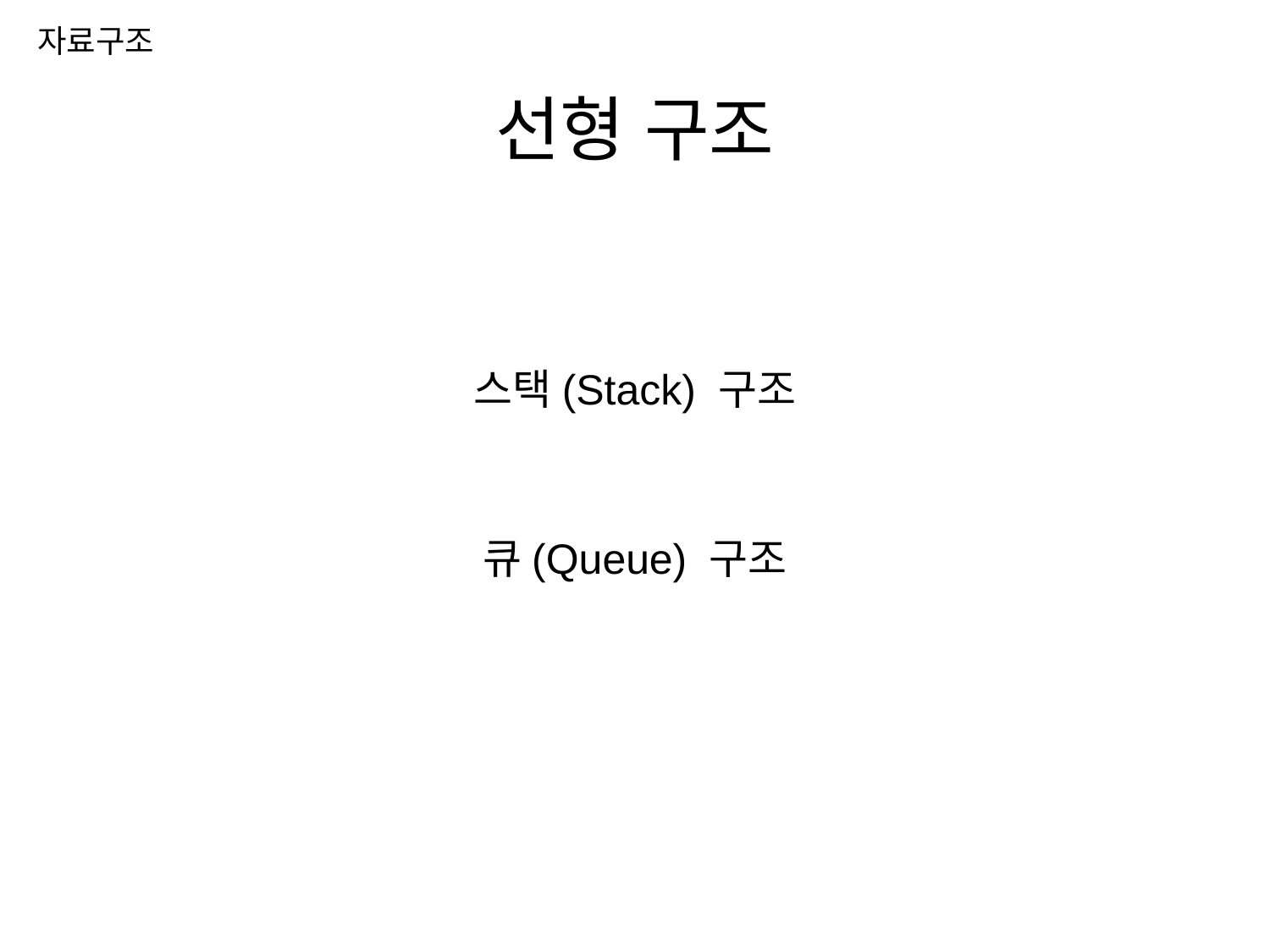

자료구조
# 선형 구조
스택(Stack) 구조
큐(Queue) 구조